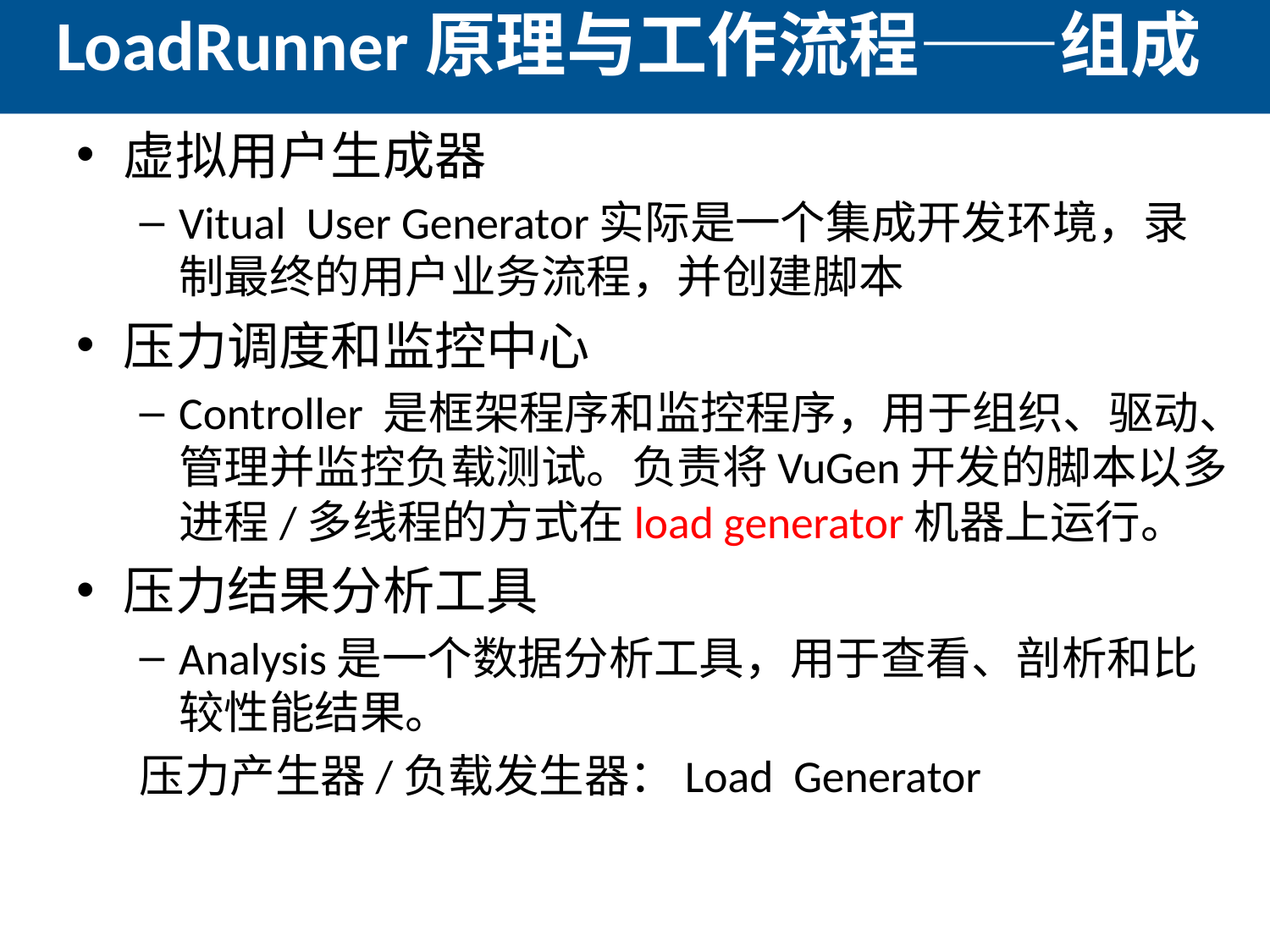

# LoadRunner原理与工作流程——组成
虚拟用户生成器
Vitual  User Generator实际是一个集成开发环境，录制最终的用户业务流程，并创建脚本
压力调度和监控中心
Controller 是框架程序和监控程序，用于组织、驱动、管理并监控负载测试。负责将VuGen开发的脚本以多进程/多线程的方式在load generator机器上运行。
压力结果分析工具
Analysis是一个数据分析工具，用于查看、剖析和比较性能结果。
压力产生器/负载发生器：Load  Generator